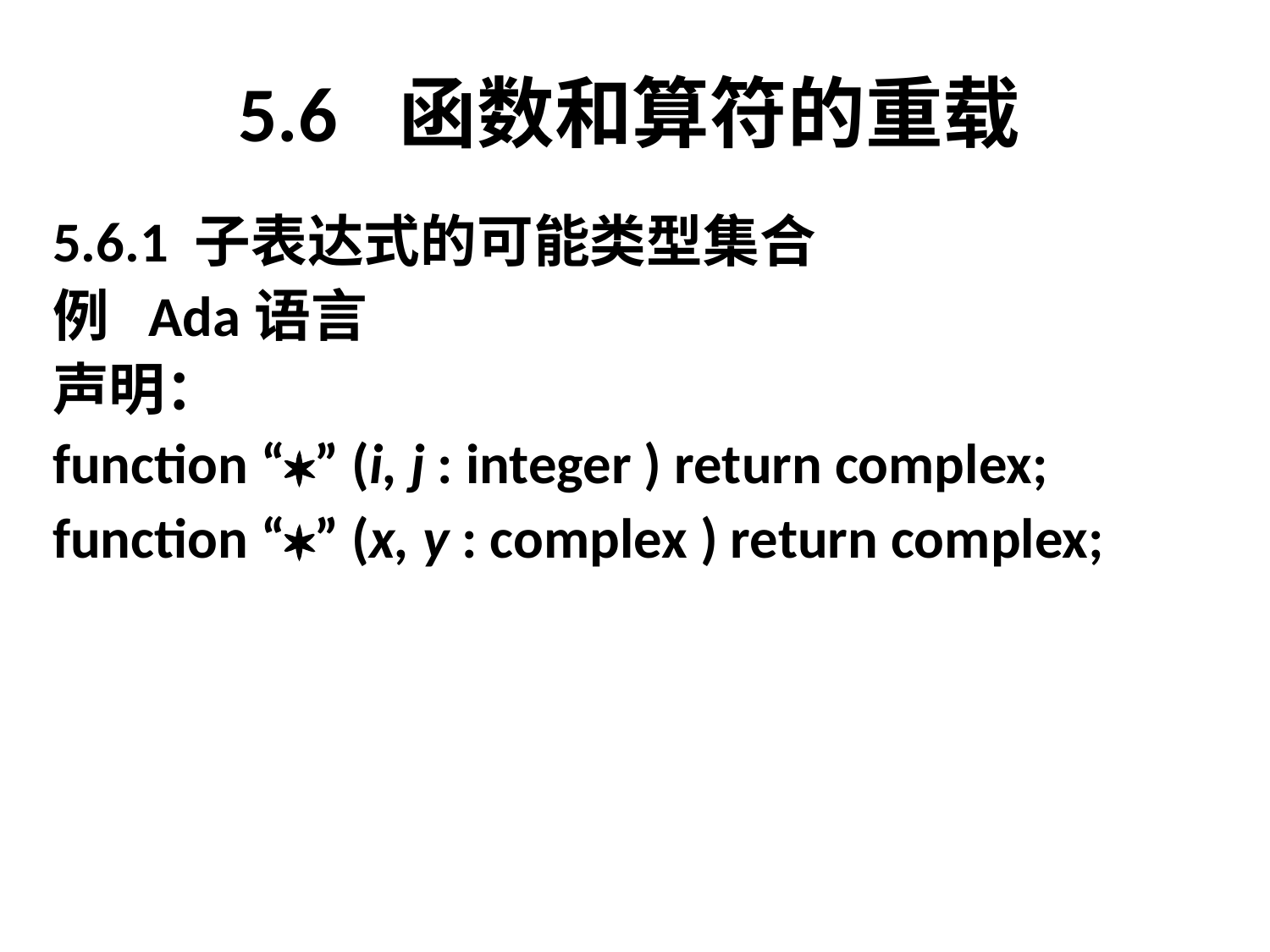

# 5.6  函数和算符的重载
5.6.1 子表达式的可能类型集合
例  Ada语言
声明：
function “∗” (i, j : integer ) return complex;
function “∗” (x, y : complex ) return complex;